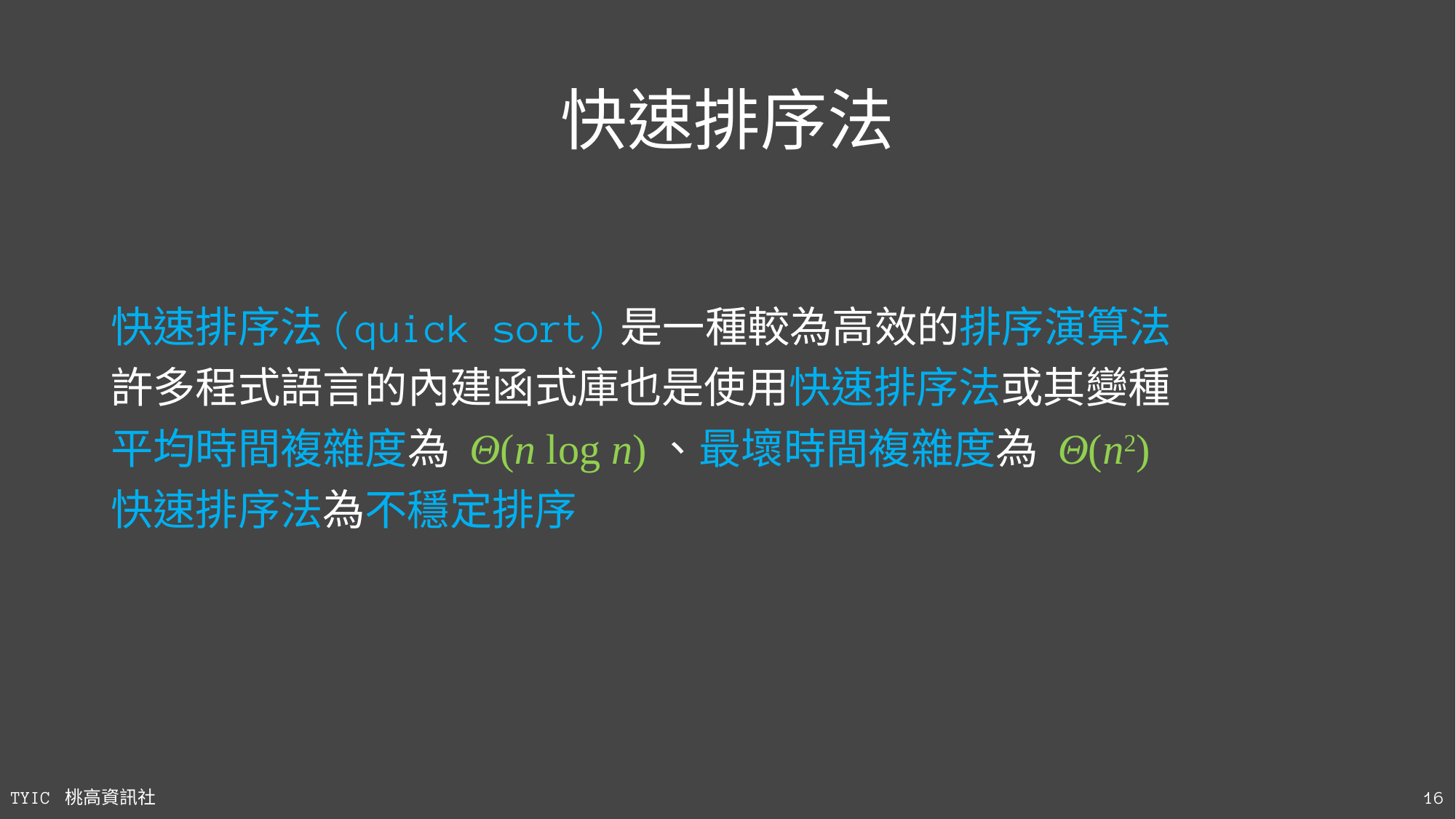

# 快速排序法
快速排序法(quick sort)是一種較為高效的排序演算法
許多程式語言的內建函式庫也是使用快速排序法或其變種
平均時間複雜度為 Θ(n log n)、最壞時間複雜度為 Θ(n2)
快速排序法為不穩定排序